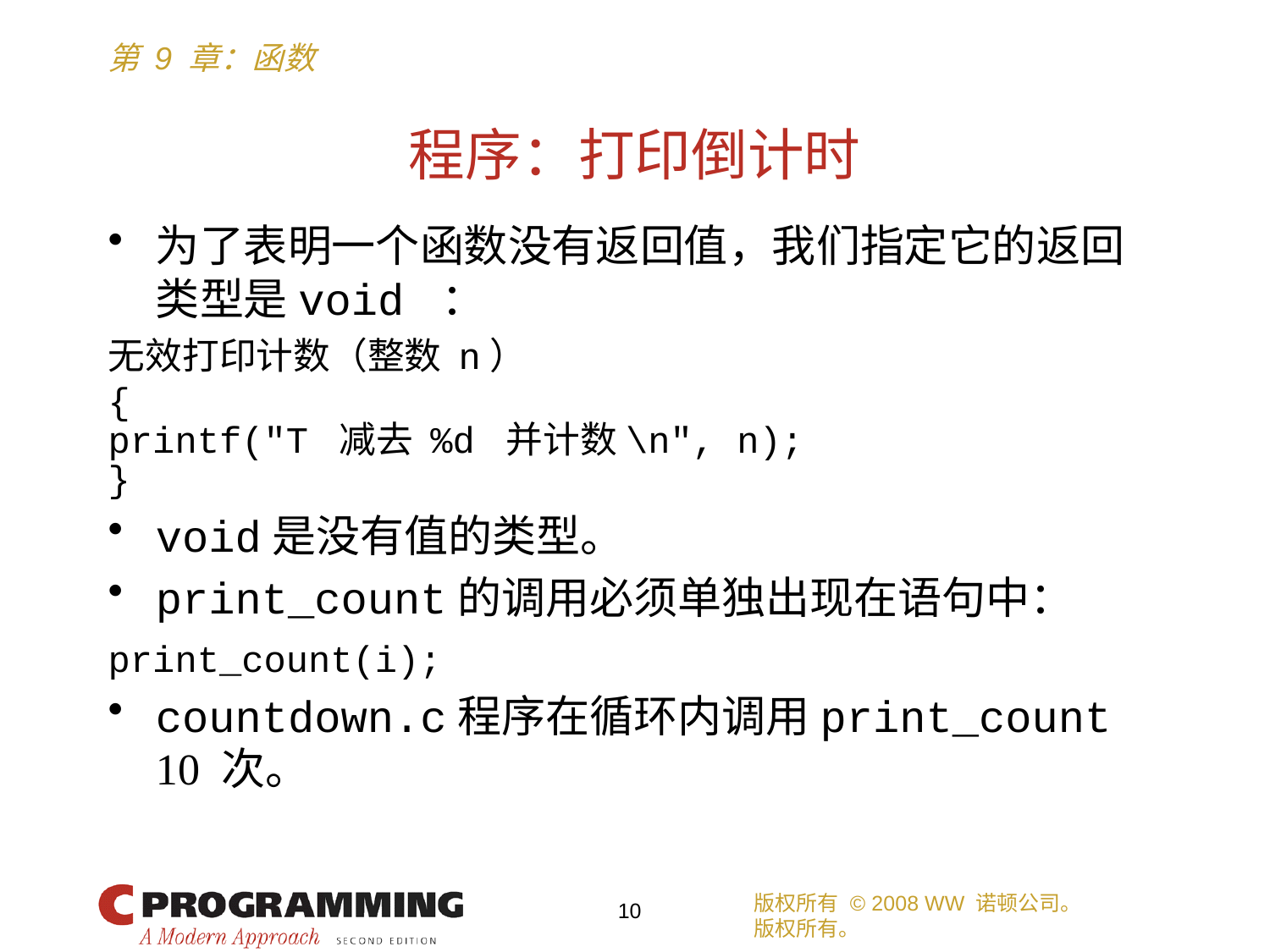

# 程序：打印倒计时
为了表明一个函数没有返回值，我们指定它的返回类型是void ：
无效打印计数（整数 n）
{
printf("T 减去 %d 并计数\n", n);
}
void是没有值的类型。
print_count的调用必须单独出现在语句中：
print_count(i);
countdown.c程序在循环内调用print_count 10 次。

版权所有 © 2008 WW 诺顿公司。
版权所有。
10